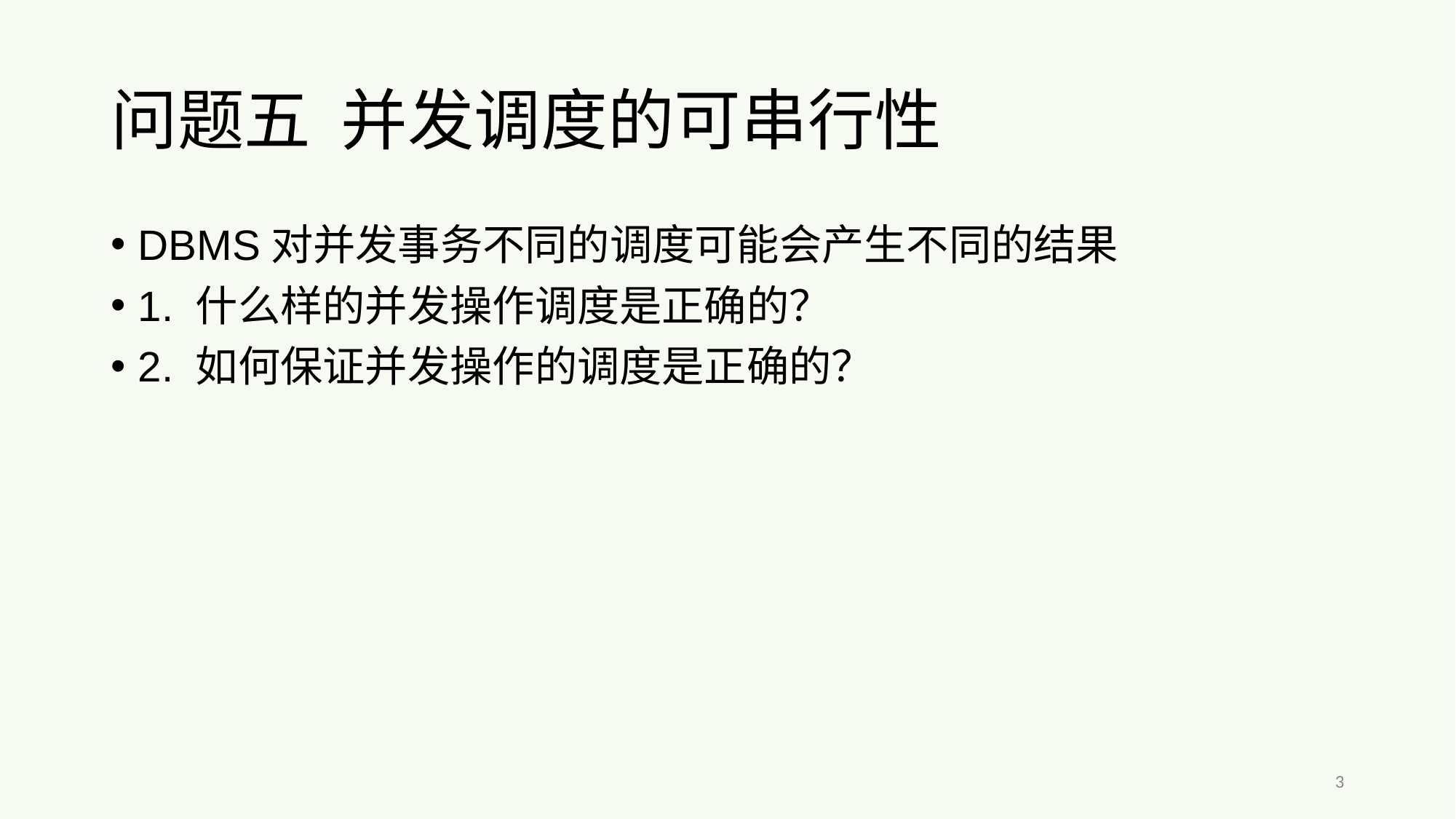

# 问题五  并发调度的可串行性
DBMS对并发事务不同的调度可能会产生不同的结果
1. 什么样的并发操作调度是正确的？
2. 如何保证并发操作的调度是正确的？

3